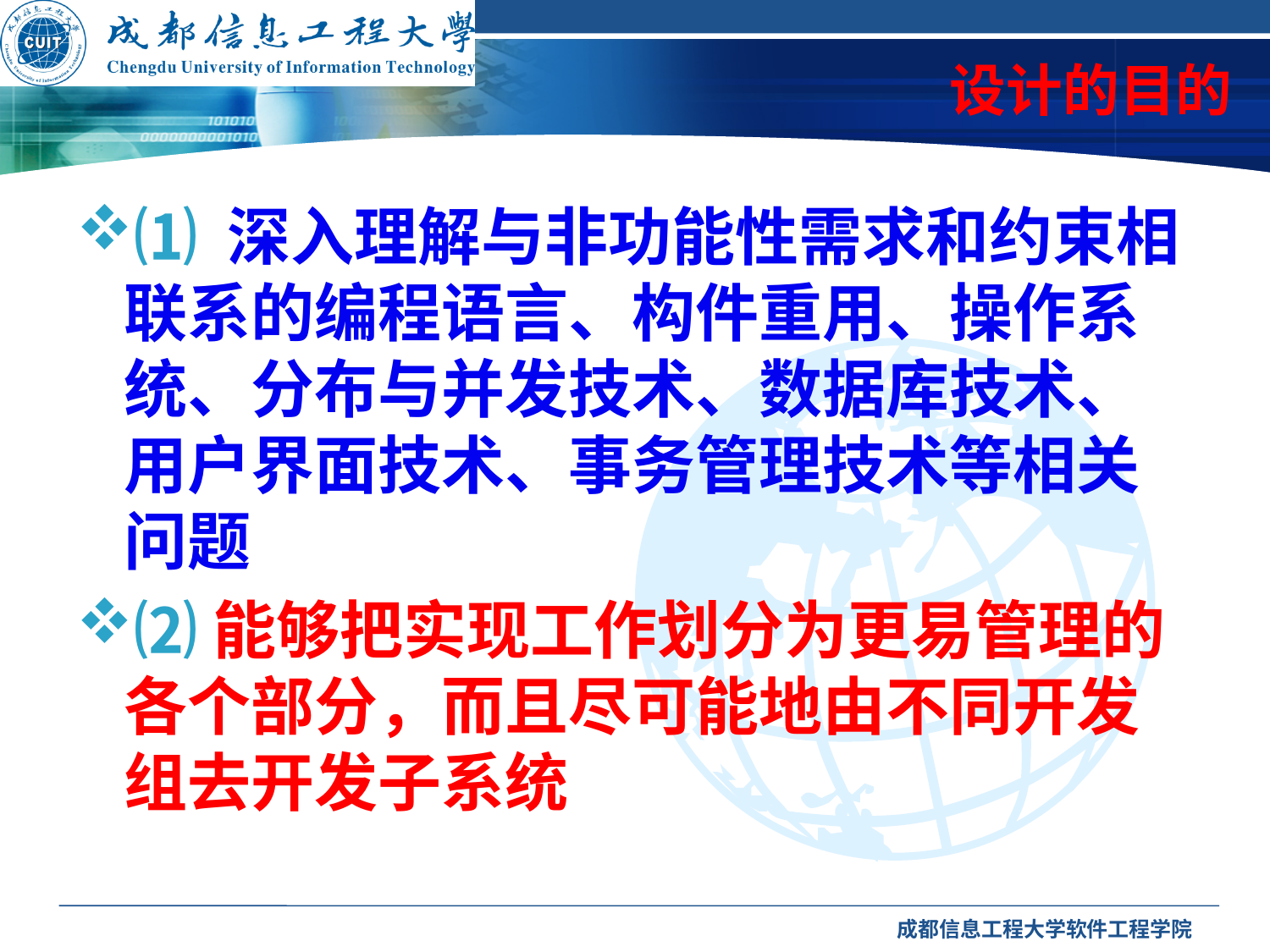

# 设计的目的
⑴ 深入理解与非功能性需求和约束相联系的编程语言、构件重用、操作系统、分布与并发技术、数据库技术、用户界面技术、事务管理技术等相关问题
⑵能够把实现工作划分为更易管理的各个部分，而且尽可能地由不同开发组去开发子系统